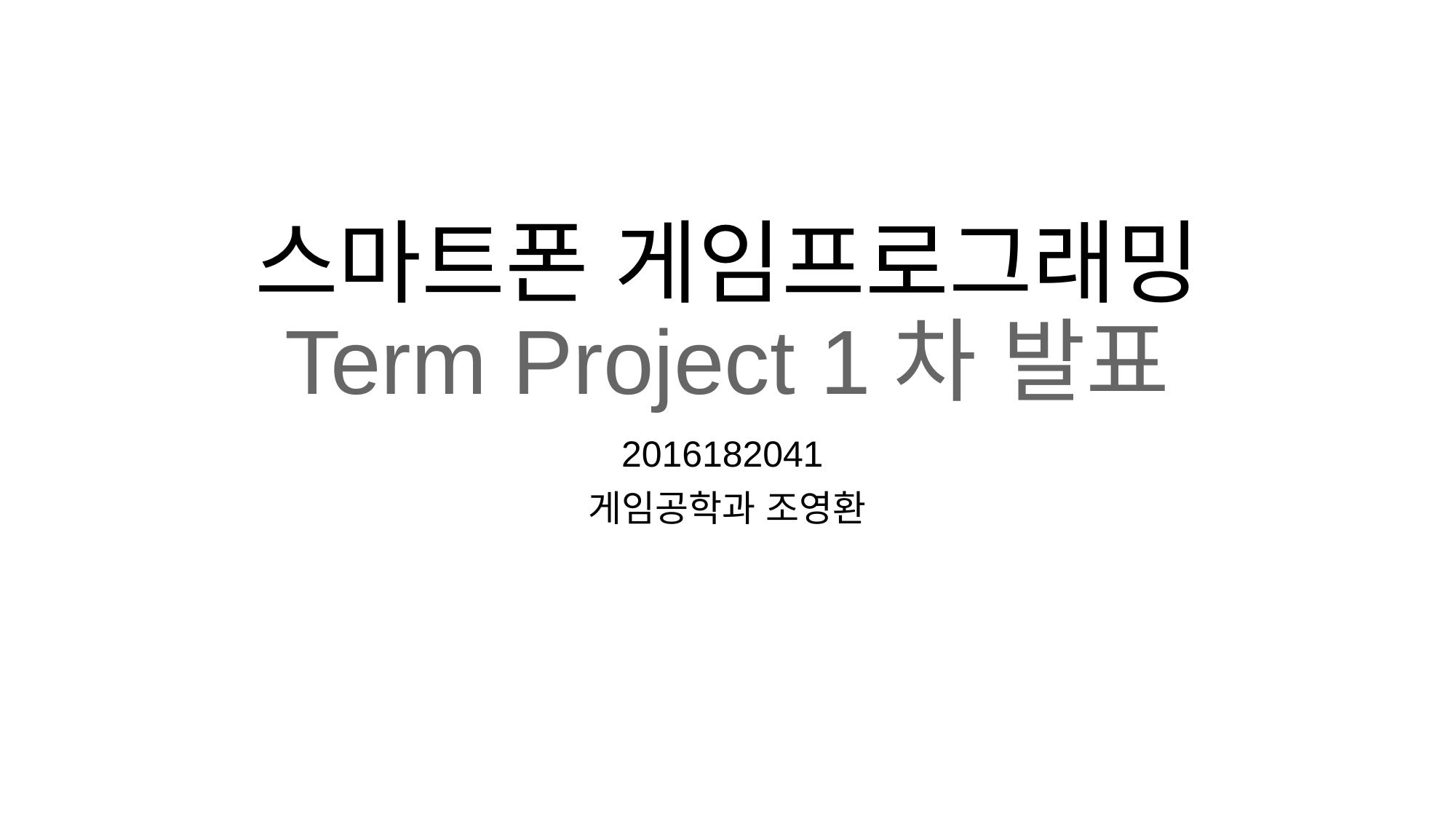

# 스마트폰 게임프로그래밍 Term Project 1차 발표
2016182041
게임공학과 조영환